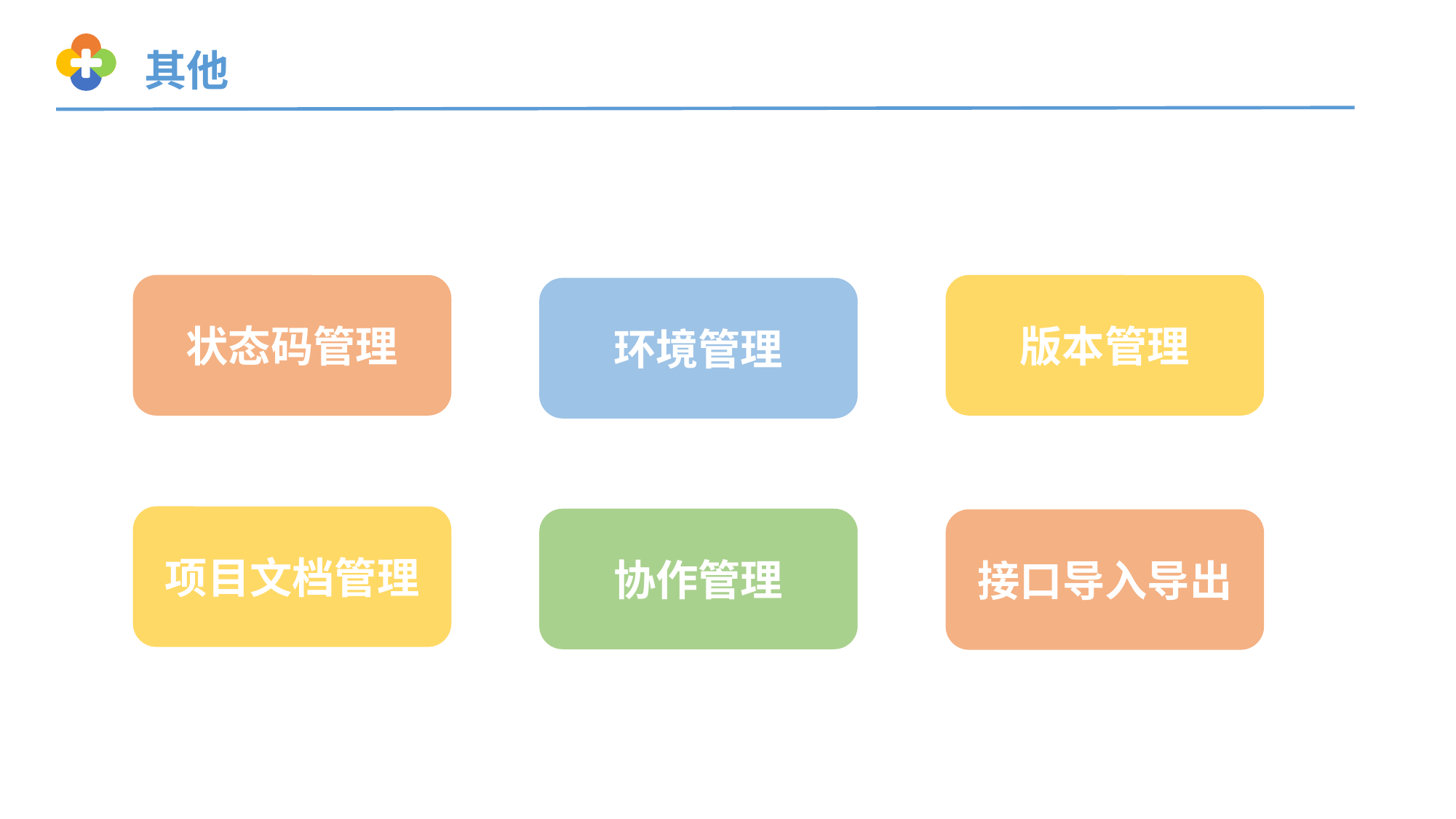

其他
状态码管理
版本管理
环境管理
项目文档管理
协作管理
接口导入导出